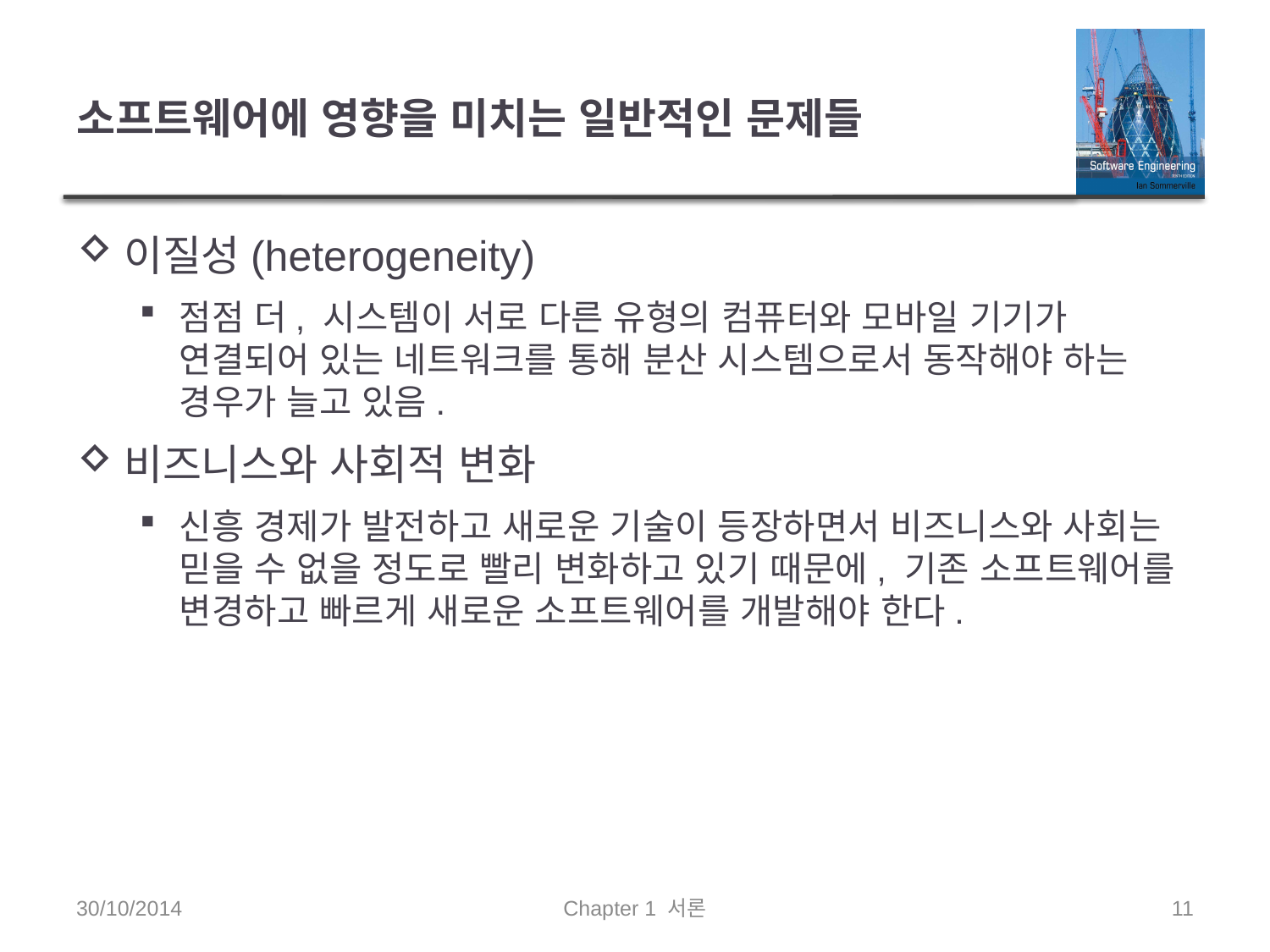

# 소프트웨어에 영향을 미치는 일반적인 문제들
이질성(heterogeneity)
점점 더, 시스템이 서로 다른 유형의 컴퓨터와 모바일 기기가 연결되어 있는 네트워크를 통해 분산 시스템으로서 동작해야 하는 경우가 늘고 있음.
비즈니스와 사회적 변화
신흥 경제가 발전하고 새로운 기술이 등장하면서 비즈니스와 사회는 믿을 수 없을 정도로 빨리 변화하고 있기 때문에, 기존 소프트웨어를 변경하고 빠르게 새로운 소프트웨어를 개발해야 한다.

30/10/2014
Chapter 1 서론
11